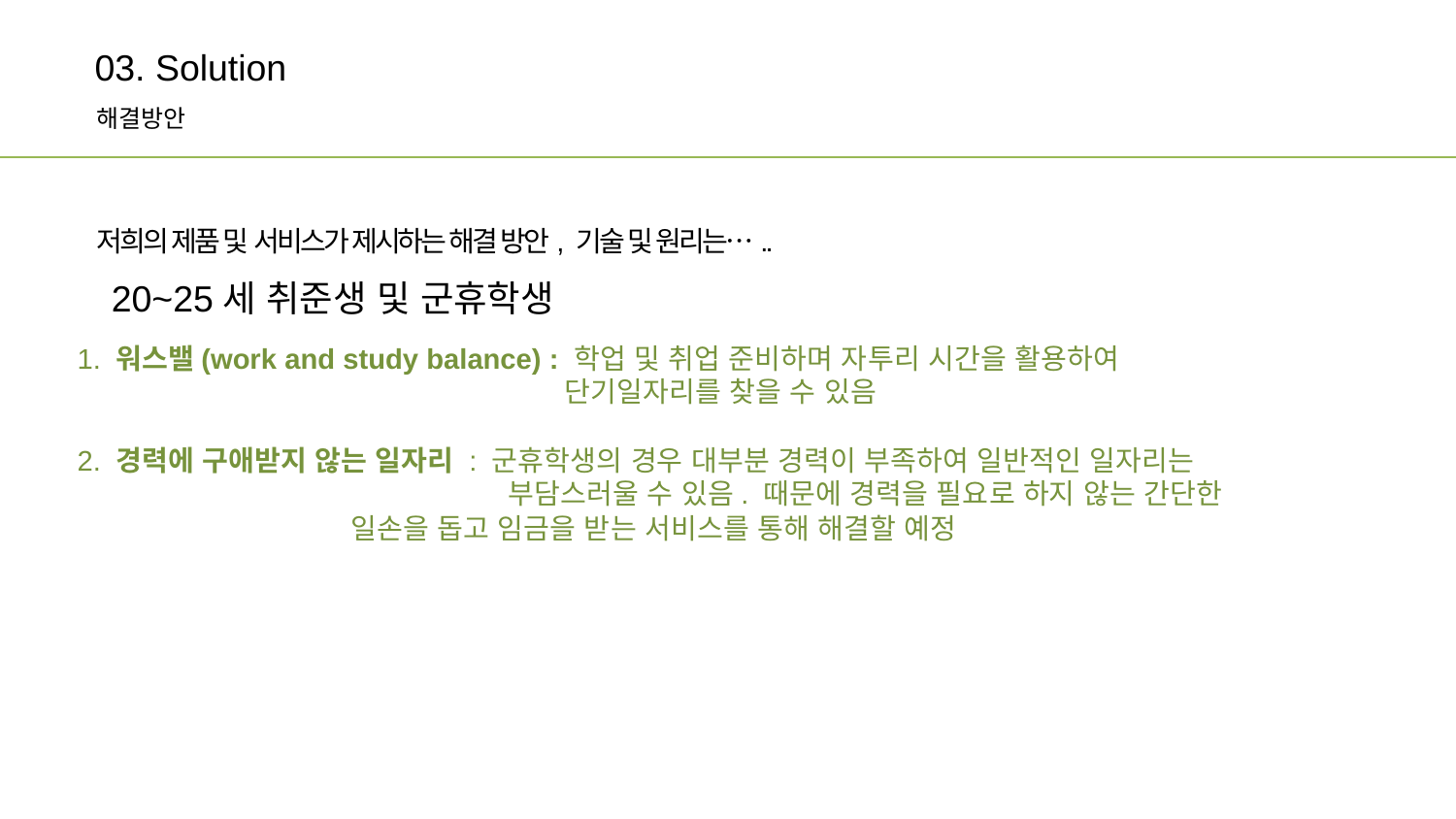

03. Solution
해결방안
저희의 제품 및 서비스가 제시하는 해결 방안, 기술 및 원리는…..
20~25세 취준생 및 군휴학생
1. 워스밸(work and study balance) : 학업 및 취업 준비하며 자투리 시간을 활용하여
                                                            단기일자리를 찾을 수 있음

2. 경력에 구애받지 않는 일자리 : 군휴학생의 경우 대부분 경력이 부족하여 일반적인 일자리는
                                                     부담스러울 수 있음. 때문에 경력을 필요로 하지 않는 간단한 		                일손을 돕고 임금을 받는 서비스를 통해 해결할 예정